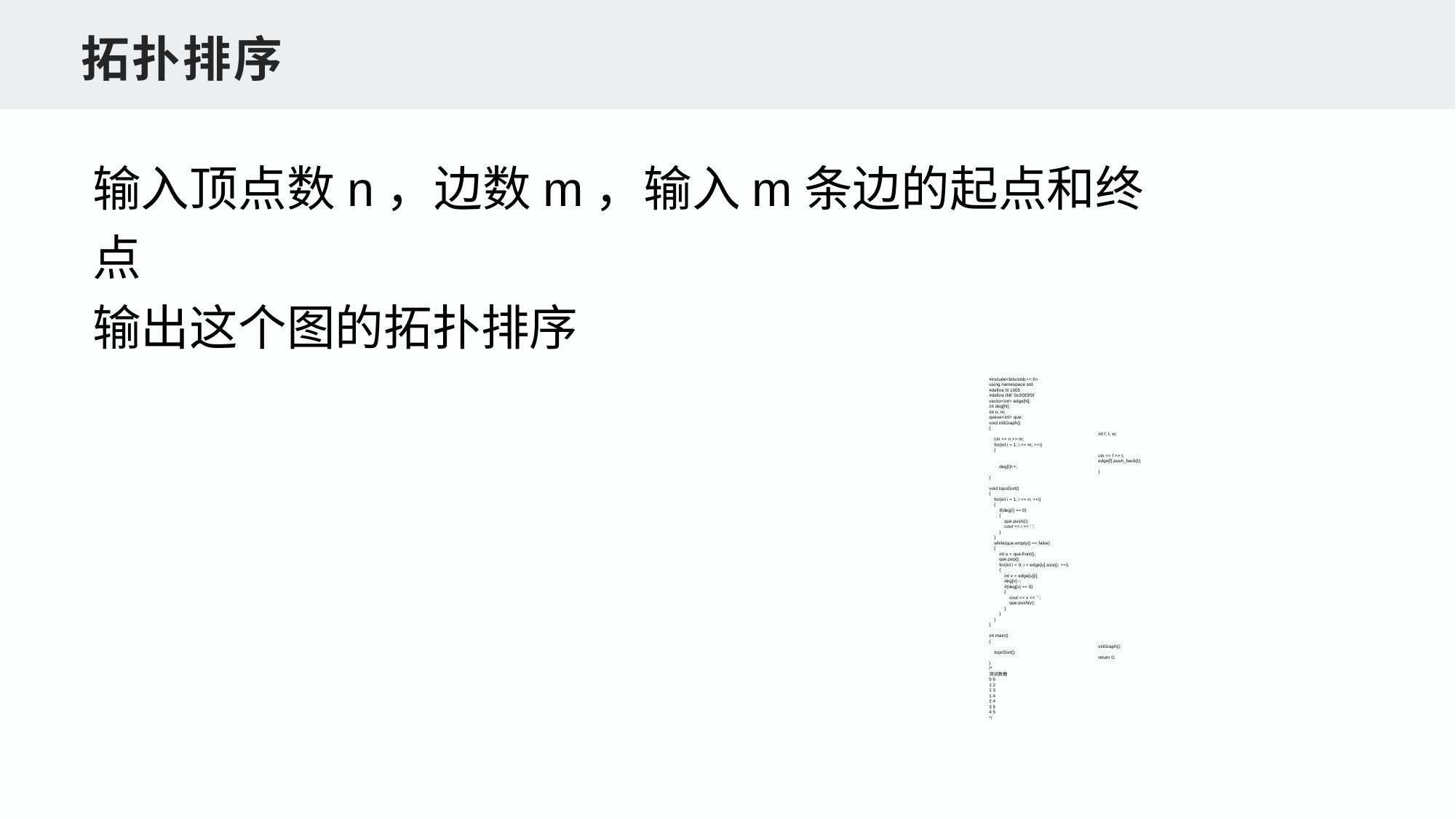

拓扑排序
输入顶点数n，边数m，输入m条边的起点和终点
输出这个图的拓扑排序
#include<bits/stdc++.h>
using namespace std;
#define N 1005
#define INF 0x3f3f3f3f
vector<int> edge[N];
int deg[N];
int n, m;
queue<int> que;
void initGraph()
{
	int f, t, w;
    cin >> n >> m;
    for(int i = 1; i <= m; ++i)
    {
    	cin >> f >> t;
    	edge[f].push_back(t);
        deg[t]++;
	}
}

void topoSort()
{
    for(int i = 1; i <= n; ++i)
    {
        if(deg[i] == 0)
        {
            que.push(i);
            cout << i << ' ';
        }
    }
    while(que.empty() == false)
    {
        int u = que.front();
        que.pop();
        for(int i = 0; i < edge[u].size(); ++i)
        {
            int v = edge[u][i];
            deg[v]--;
            if(deg[v] == 0)
            {
                cout << v << ' ';
                que.push(v);
            }
        }
    }
}

int main()
{
	initGraph();
    topoSort();
	return 0;
}
/*
测试数据
5 6
1 2
1 3
1 4
2 4
3 5
4 5
*/
8